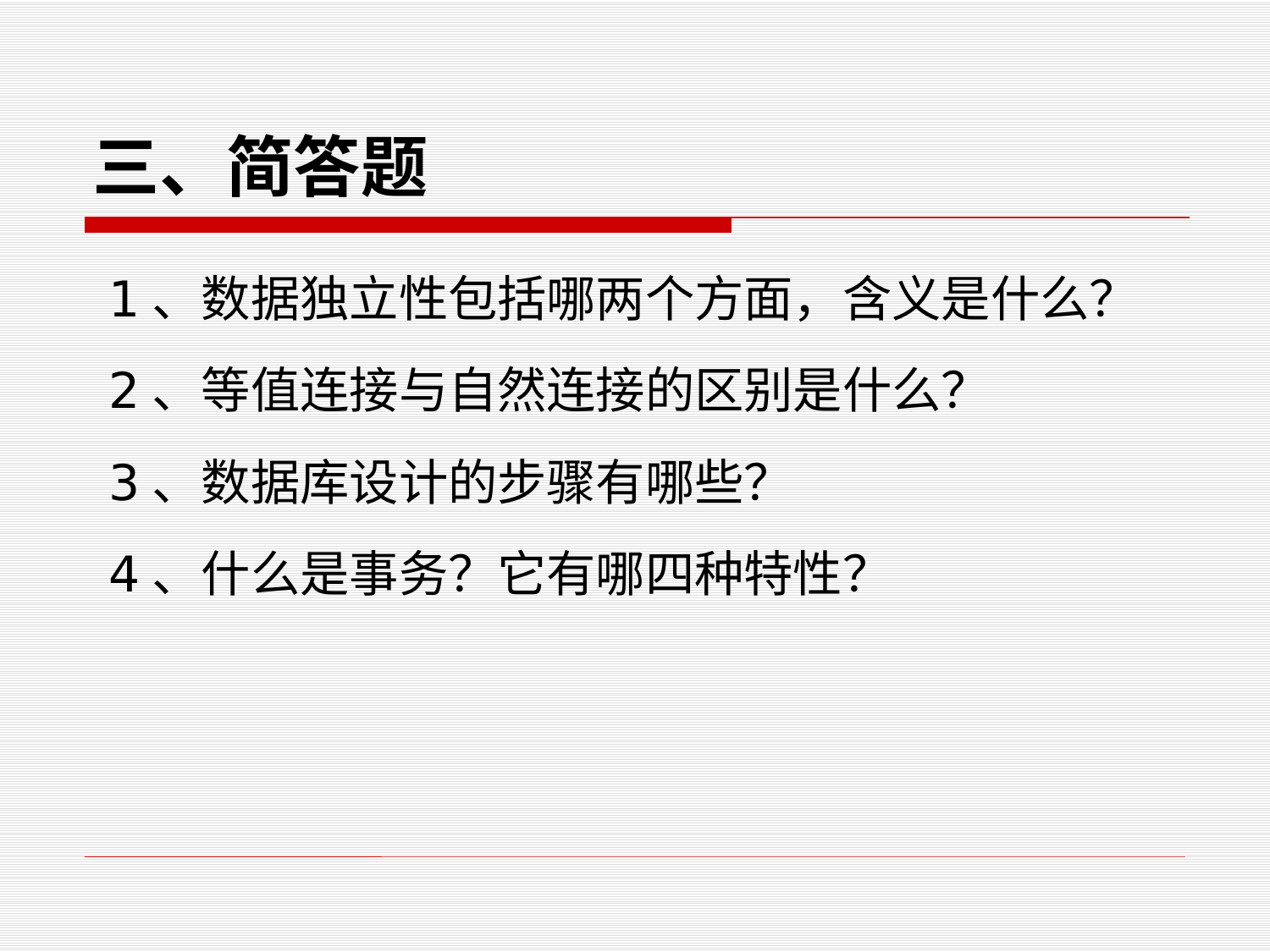

# 三、简答题
1、数据独立性包括哪两个方面，含义是什么？
2、等值连接与自然连接的区别是什么？
3、数据库设计的步骤有哪些？
4、什么是事务？它有哪四种特性？